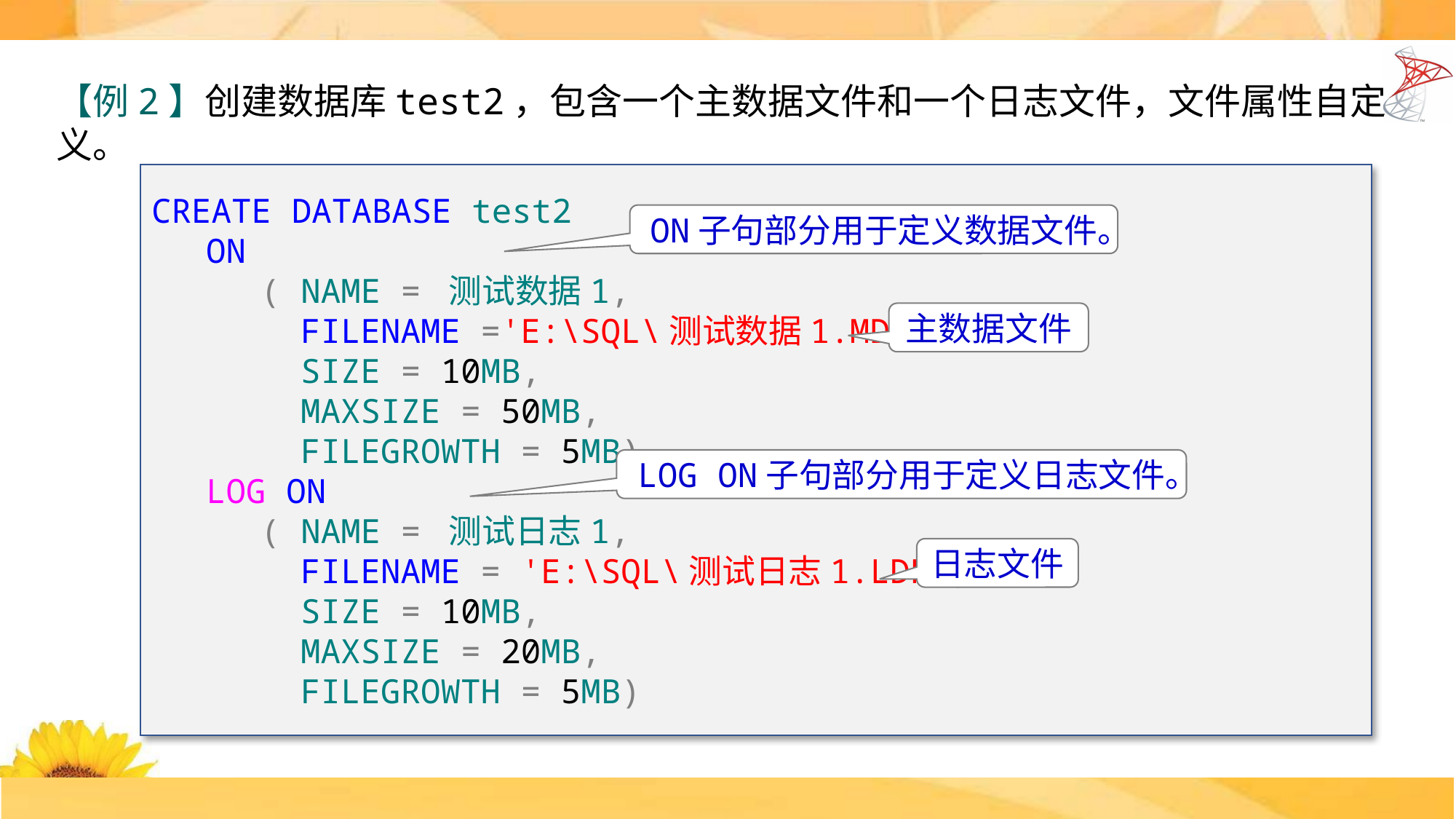

【例2】创建数据库test2，包含一个主数据文件和一个日志文件，文件属性自定义。
CREATE DATABASE test2
ON
( NAME = 测试数据1,
  FILENAME ='E:\SQL\测试数据1.MDF',
  SIZE = 10MB,
  MAXSIZE = 50MB,
  FILEGROWTH = 5MB)
LOG ON
( NAME = 测试日志1,
  FILENAME = 'E:\SQL\测试日志1.LDF',
  SIZE = 10MB,
  MAXSIZE = 20MB,
  FILEGROWTH = 5MB)
ON子句部分用于定义数据文件。
主数据文件
LOG ON子句部分用于定义日志文件。
日志文件